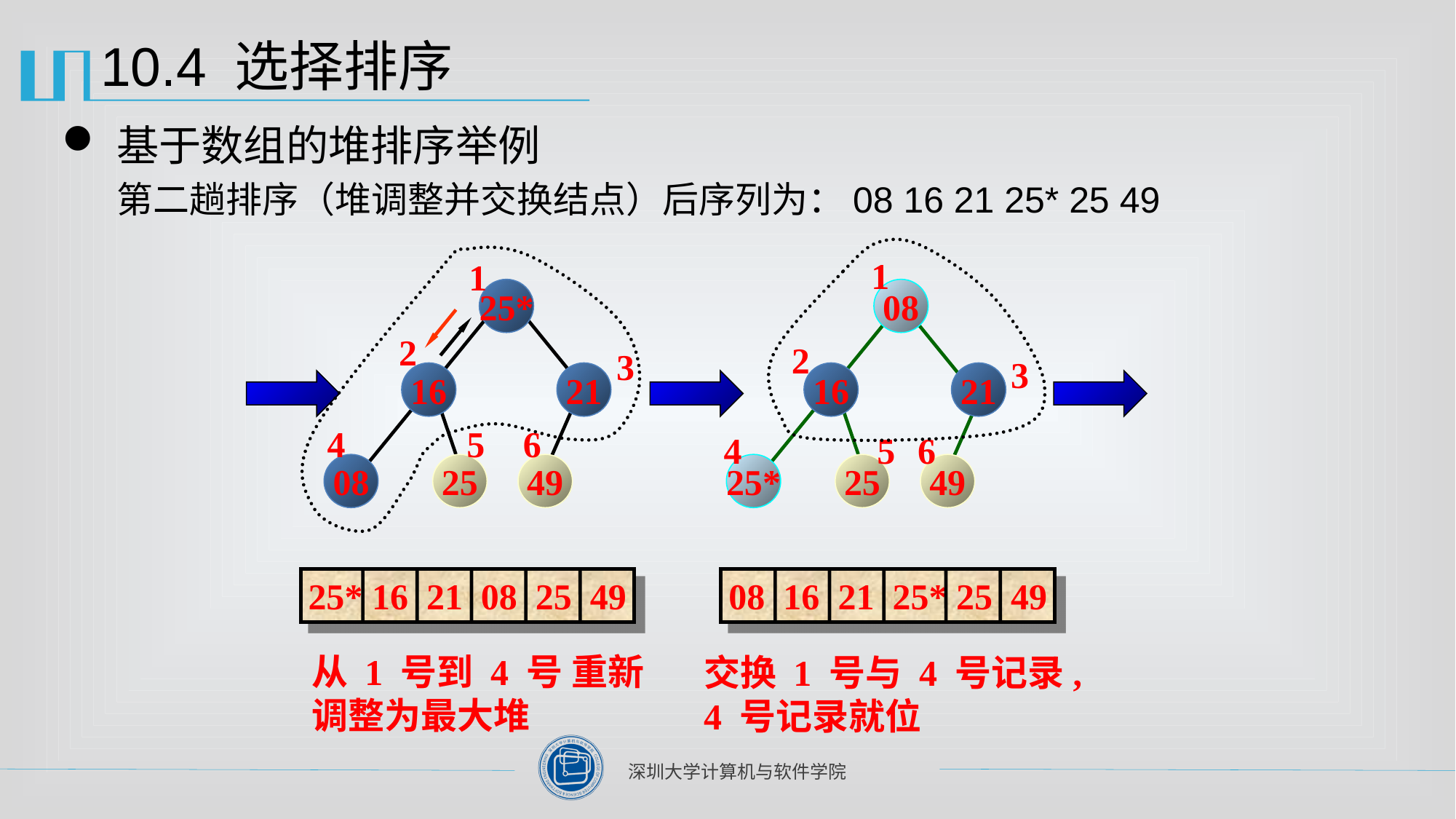

# 10.4 选择排序
基于数组的堆排序举例
第二趟排序（堆调整并交换结点）后序列为：08 16 21 25* 25 49

1
1
25*
08

2
2
3
3
16
21
16
21

4
5
6
4
5
6
08
25
49
25*
25
49

25* 16  21  08  25  49
08  16  21  25* 25  49
从 1 号到 4 号 重新
调整为最大堆
交换 1 号与 4 号记录,
4 号记录就位
70